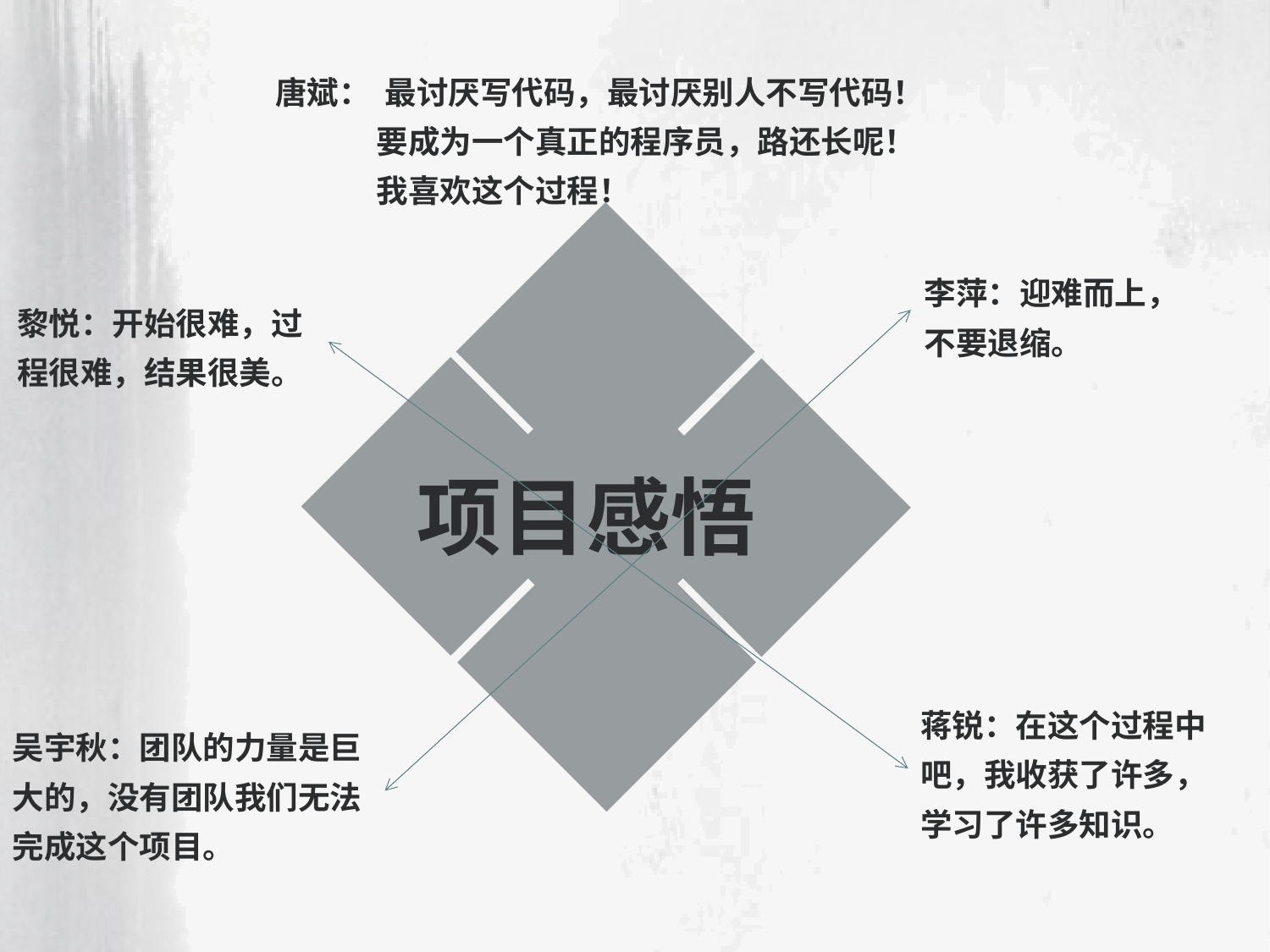

唐斌：  最讨厌写代码，最讨厌别人不写代码！
             要成为一个真正的程序员，路还长呢！
             我喜欢这个过程！

李萍：迎难而上，不要退缩。
黎悦：开始很难，过程很难，结果很美。
项目感悟
蒋锐：在这个过程中吧，我收获了许多，学习了许多知识。
吴宇秋：团队的力量是巨大的，没有团队我们无法完成这个项目。